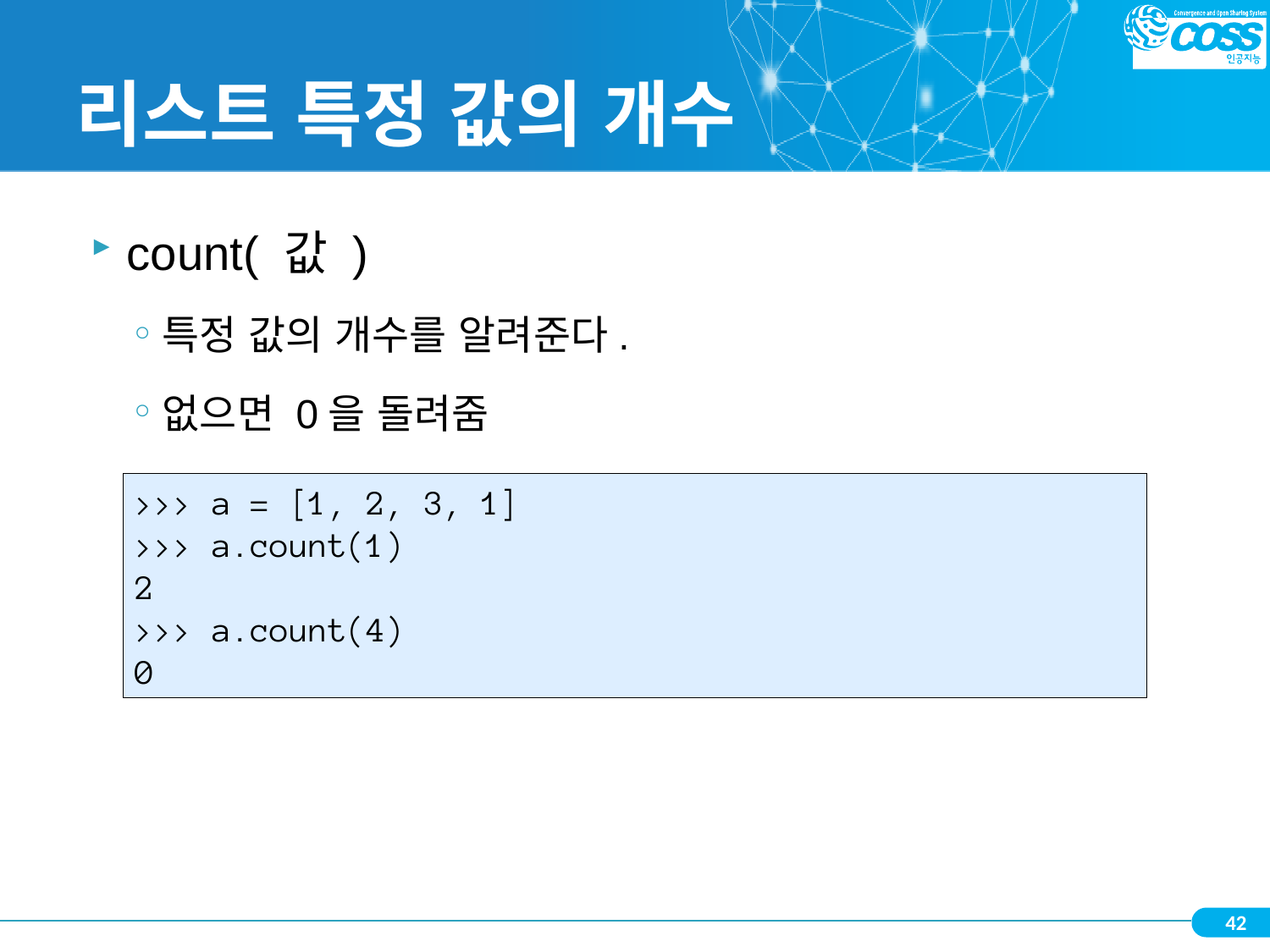

# 리스트 특정 값의 개수
count( 값 )
특정 값의 개수를 알려준다.
없으면 0을 돌려줌
>>> a = [1, 2, 3, 1]
>>> a.count(1)
2
>>> a.count(4)
0